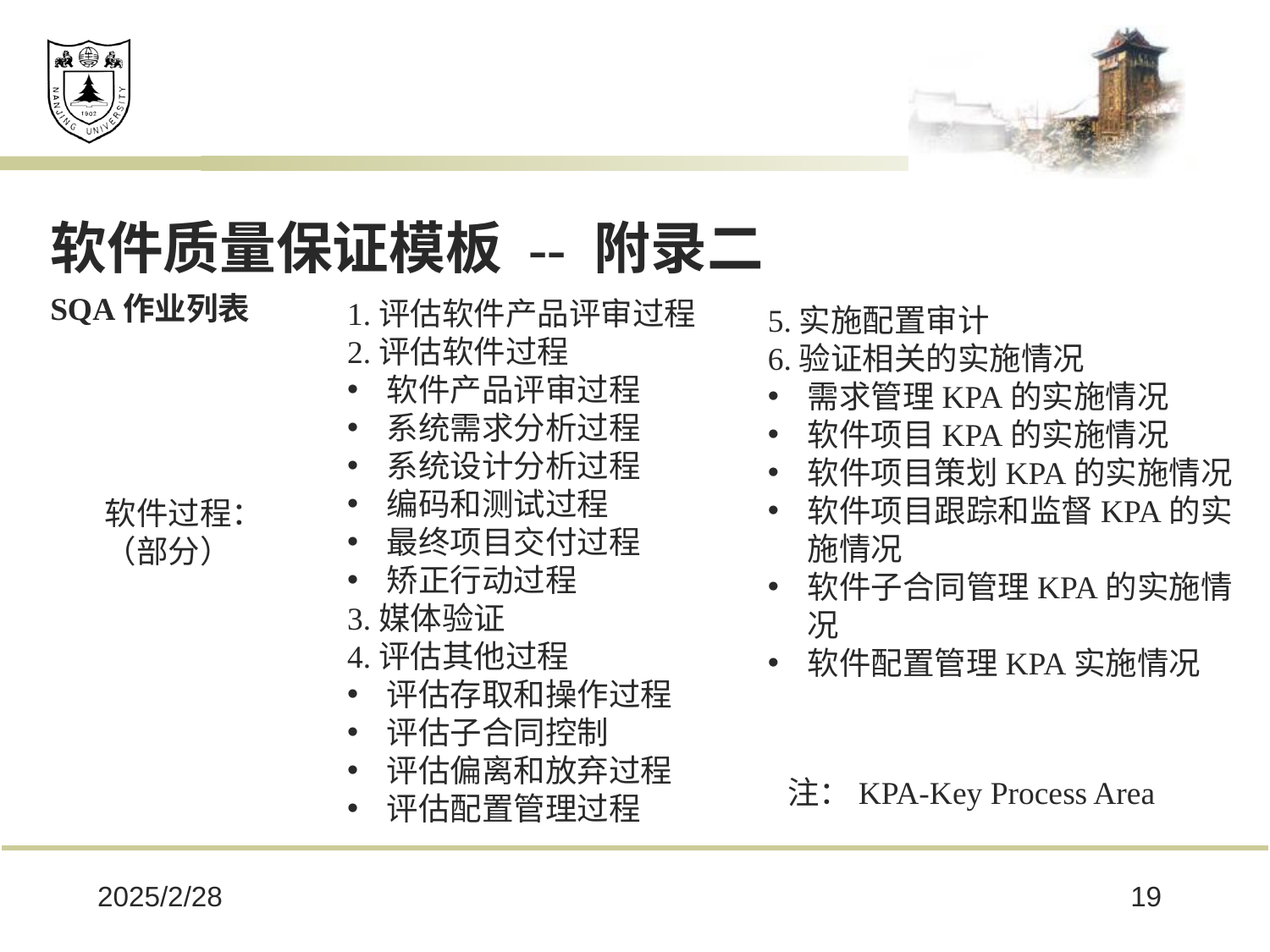

软件质量保证模板 -- 附录二
SQA作业列表
1.评估软件产品评审过程
2.评估软件过程
软件产品评审过程
系统需求分析过程
系统设计分析过程
编码和测试过程
最终项目交付过程
矫正行动过程
3.媒体验证
4.评估其他过程
评估存取和操作过程
评估子合同控制
评估偏离和放弃过程
评估配置管理过程

5.实施配置审计
6.验证相关的实施情况
需求管理KPA的实施情况
软件项目KPA的实施情况
软件项目策划KPA的实施情况
软件项目跟踪和监督KPA的实施情况
软件子合同管理KPA的实施情况
软件配置管理KPA实施情况
软件过程：
（部分）
注：KPA-Key Process Area
2025/2/28
19